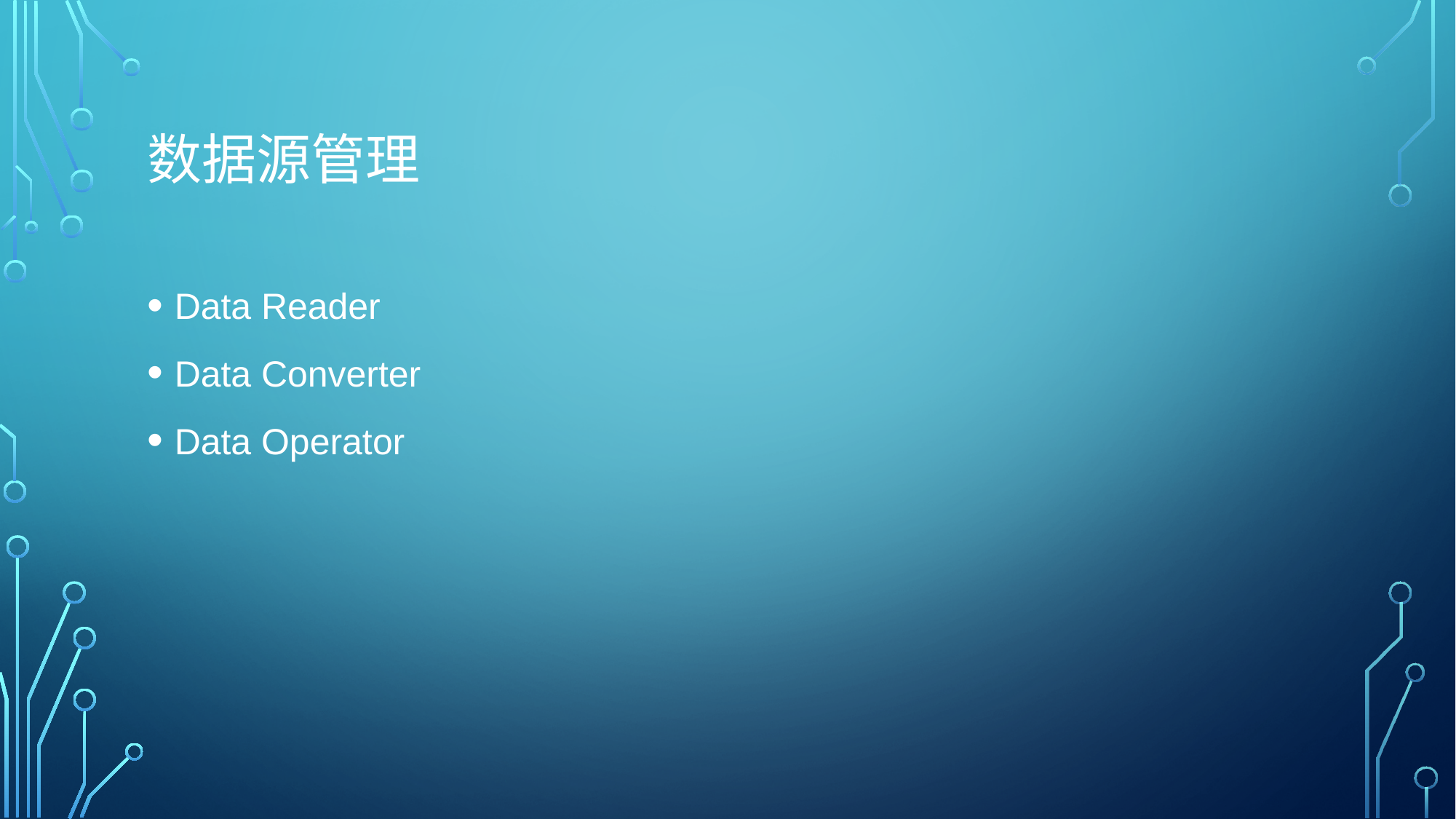

# 数据源管理
Data Reader
Data Converter
Data Operator